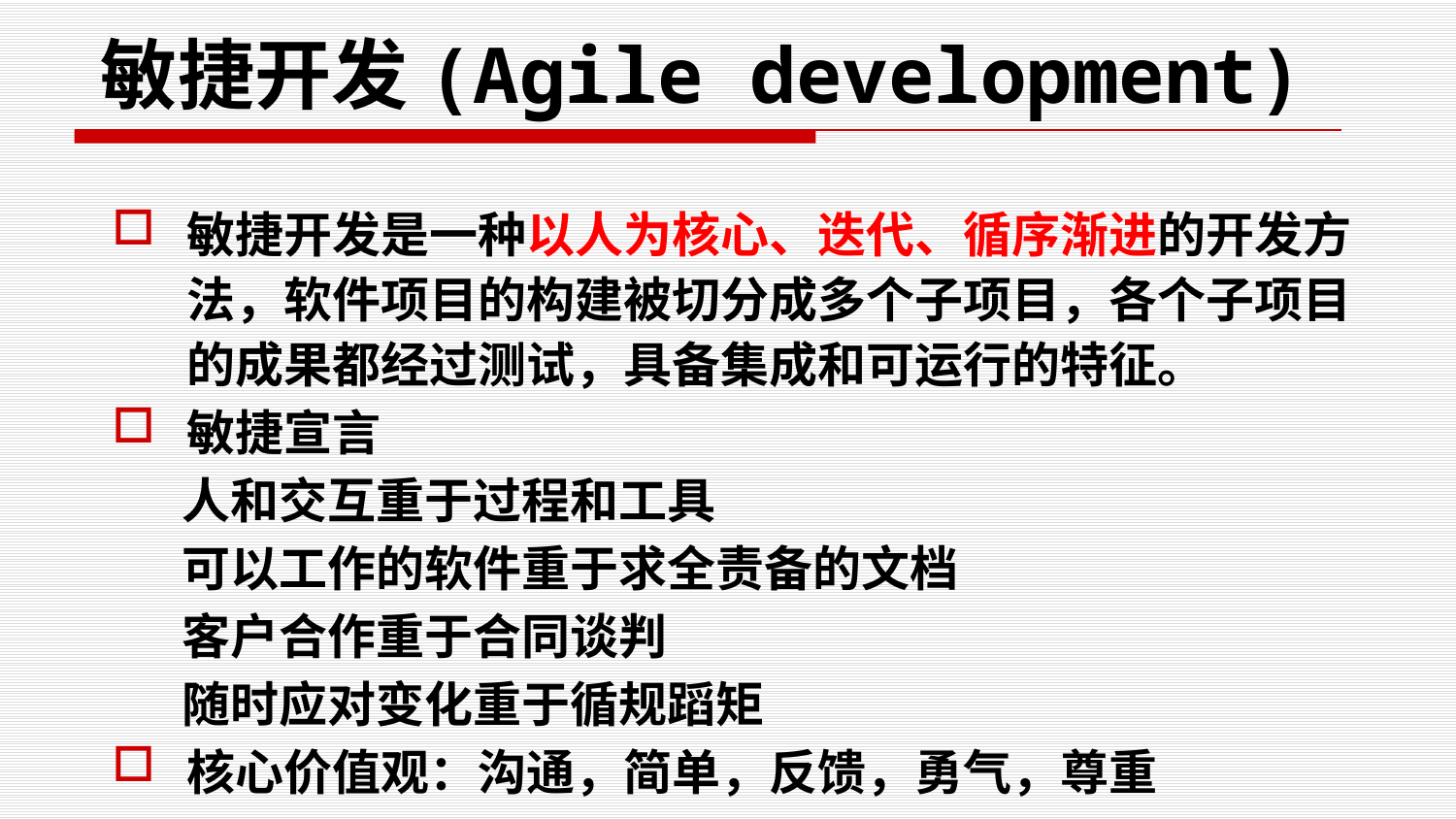

# 敏捷开发(Agile development)
敏捷开发是一种以人为核心、迭代、循序渐进的开发方法，软件项目的构建被切分成多个子项目，各个子项目的成果都经过测试，具备集成和可运行的特征。
敏捷宣言
人和交互重于过程和工具
可以工作的软件重于求全责备的文档
客户合作重于合同谈判
随时应对变化重于循规蹈矩
核心价值观：沟通，简单，反馈，勇气，尊重